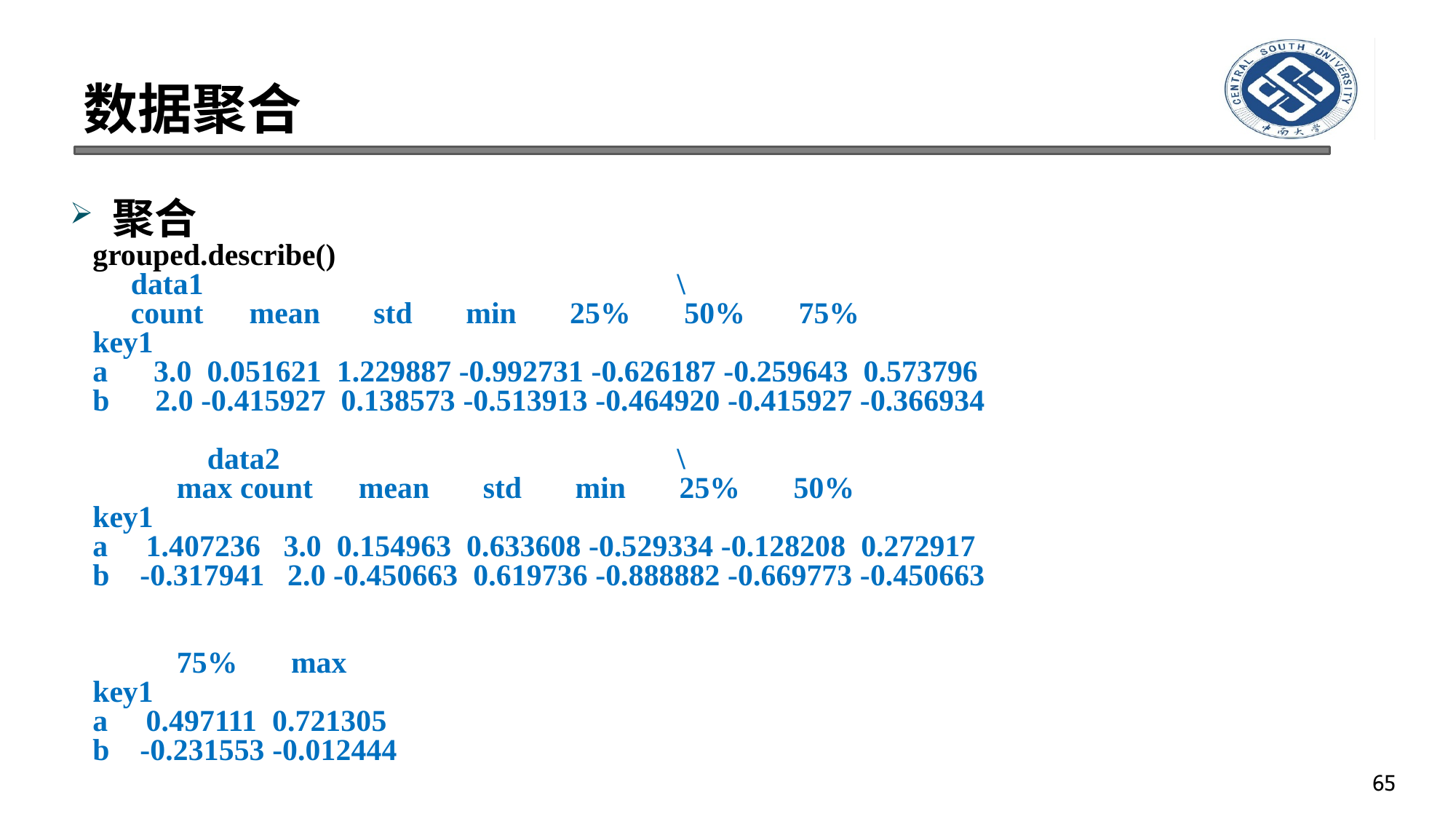

# 数据聚合
聚合
grouped.describe()
     data1                                                              \
     count      mean       std       min       25%       50%       75%
key1
a      3.0  0.051621  1.229887 -0.992731 -0.626187 -0.259643  0.573796
b      2.0 -0.415927  0.138573 -0.513913 -0.464920 -0.415927 -0.366934

               data2                                                    \
           max count      mean       std       min       25%       50%
key1
a     1.407236   3.0  0.154963  0.633608 -0.529334 -0.128208  0.272917
b    -0.317941   2.0 -0.450663  0.619736 -0.888882 -0.669773 -0.450663

           75%       max
key1
a     0.497111  0.721305
b    -0.231553 -0.012444
65